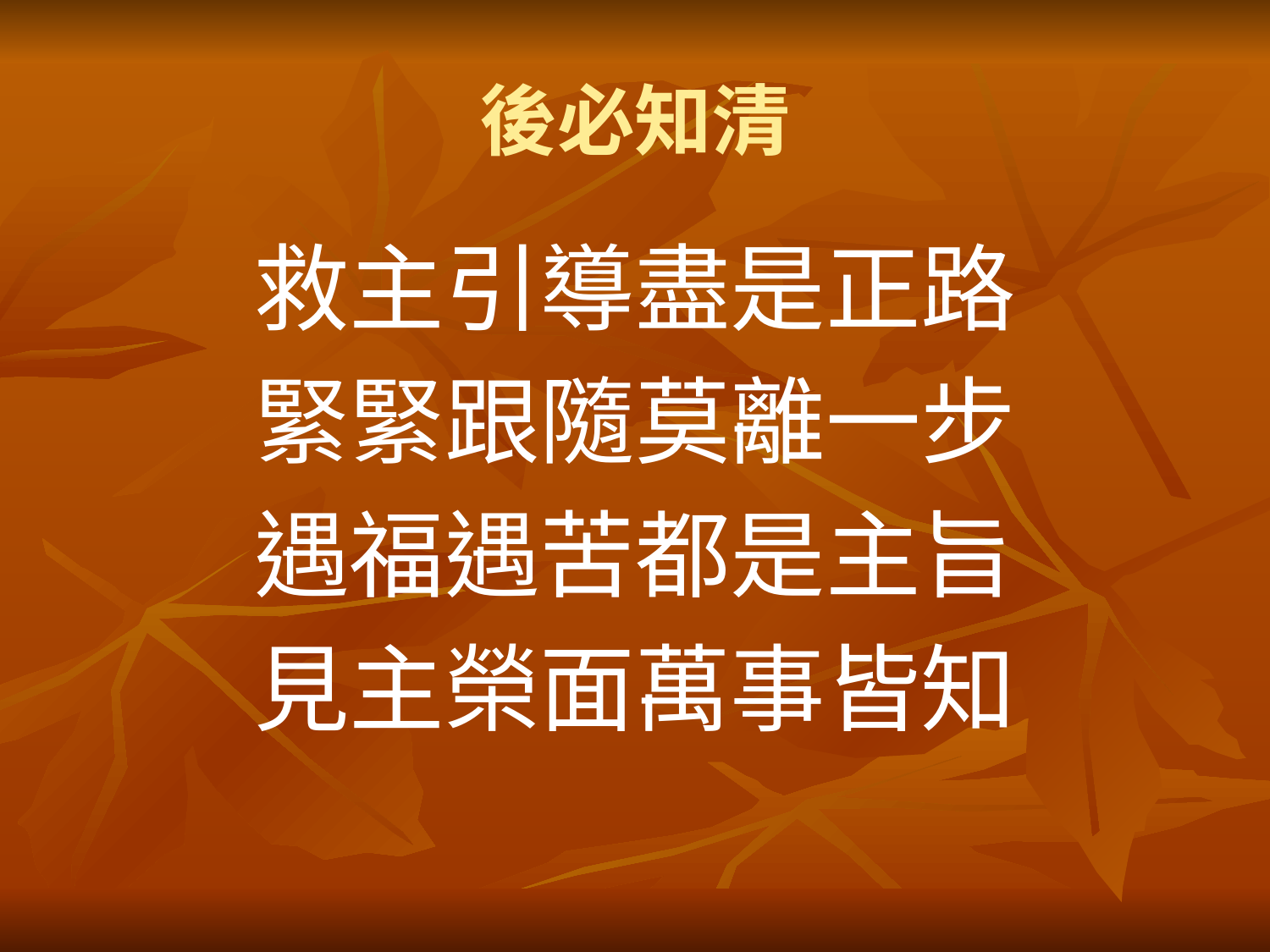

# 後必知清
救主引導盡是正路
緊緊跟隨莫離一步
遇福遇苦都是主旨
見主榮面萬事皆知